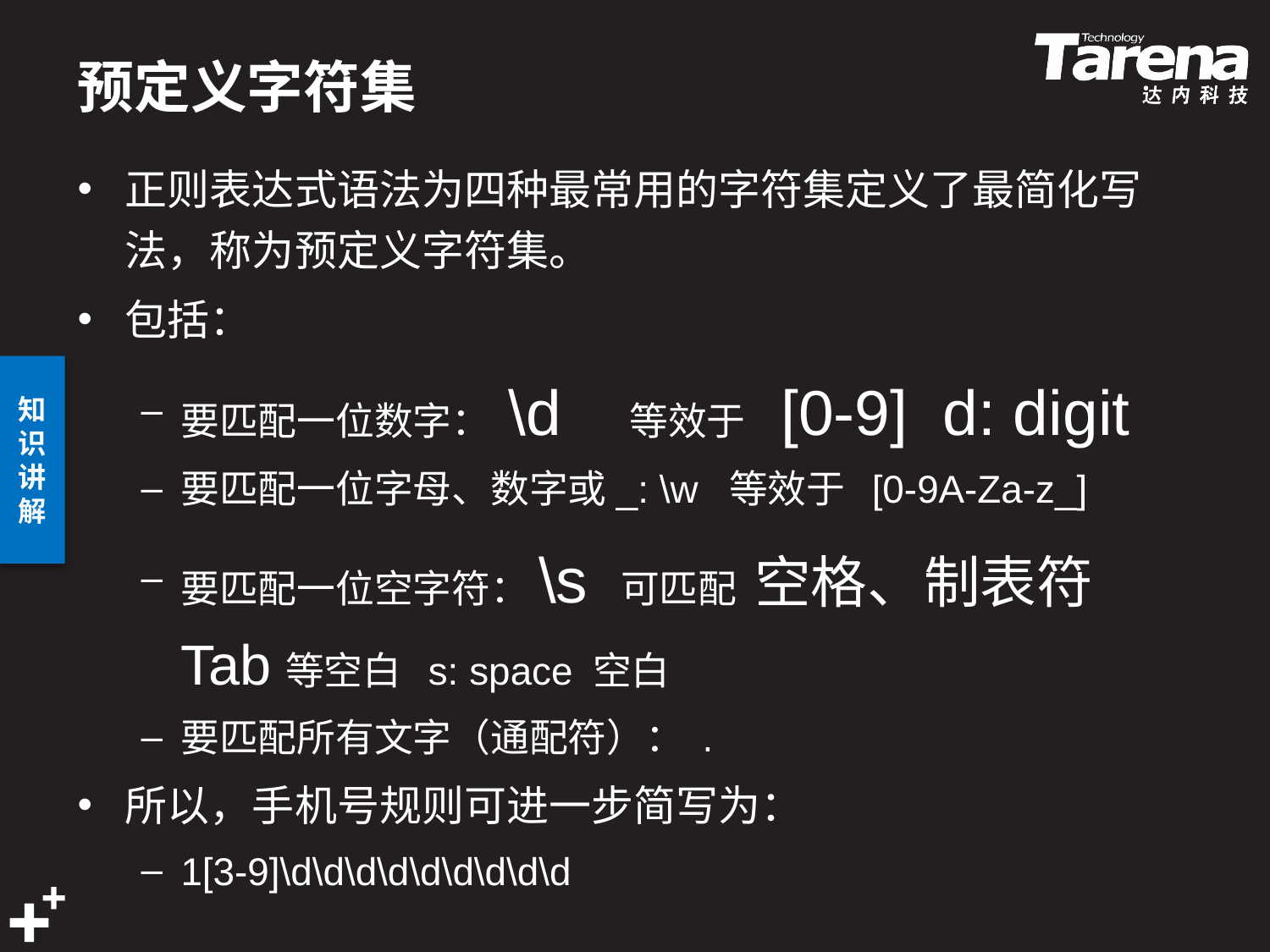

# 预定义字符集
正则表达式语法为四种最常用的字符集定义了最简化写法，称为预定义字符集。
包括：
要匹配一位数字： \d   等效于   [0-9]  d: digit
要匹配一位字母、数字或_: \w  等效于  [0-9A-Za-z_]
要匹配一位空字符：\s 可匹配  空格、制表符Tab等空白  s: space 空白
要匹配所有文字（通配符）： .
所以，手机号规则可进一步简写为：
1[3-9]\d\d\d\d\d\d\d\d\d